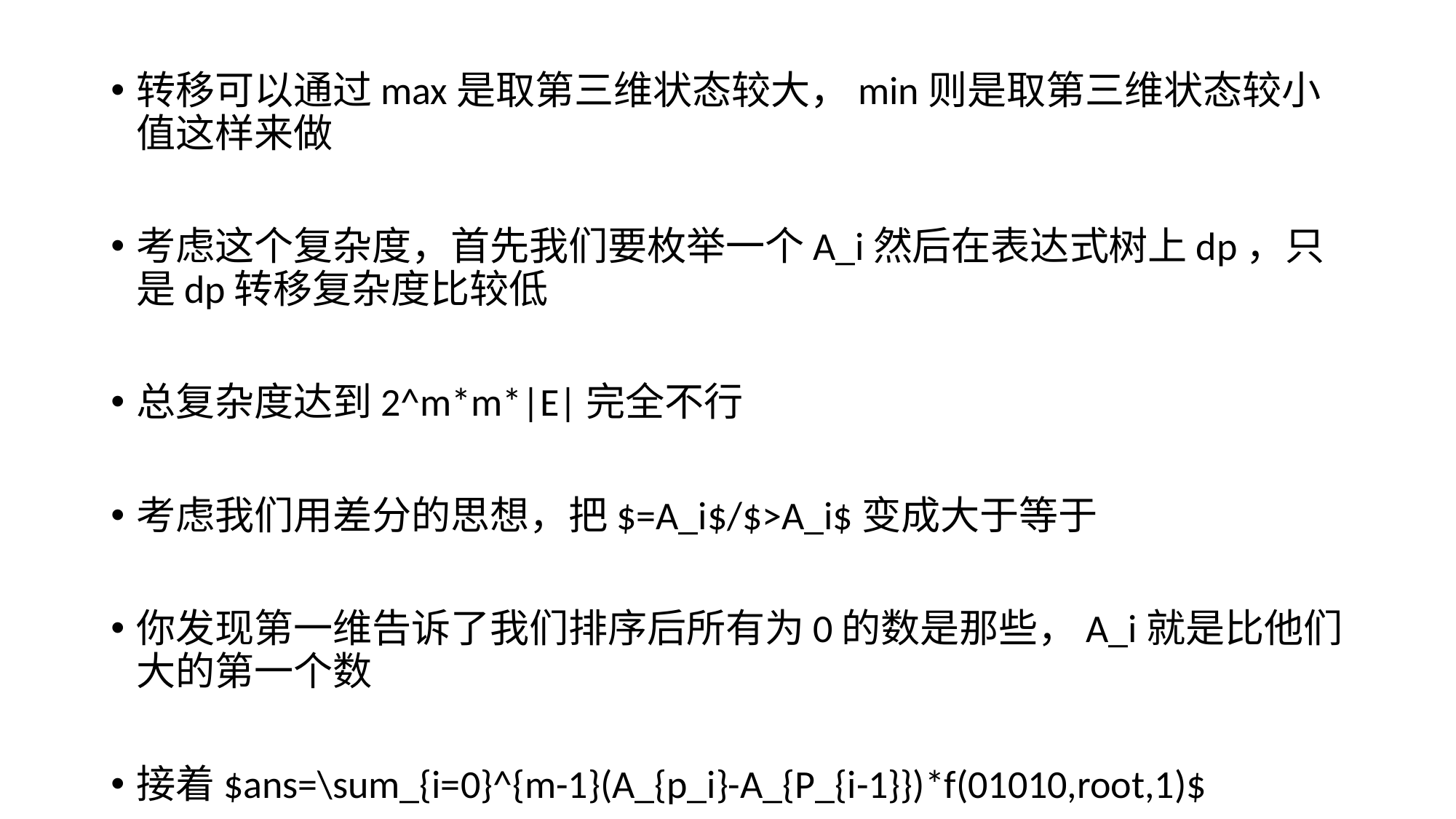

转移可以通过max是取第三维状态较大，min则是取第三维状态较小值这样来做

考虑这个复杂度，首先我们要枚举一个A_i然后在表达式树上dp，只是dp转移复杂度比较低

总复杂度达到2^m*m*|E|完全不行

考虑我们用差分的思想，把$=A_i$/$>A_i$变成大于等于

你发现第一维告诉了我们排序后所有为0的数是那些，A_i就是比他们大的第一个数

接着$ans=\sum_{i=0}^{m-1}(A_{p_i}-A_{P_{i-1}})*f(01010,root,1)$